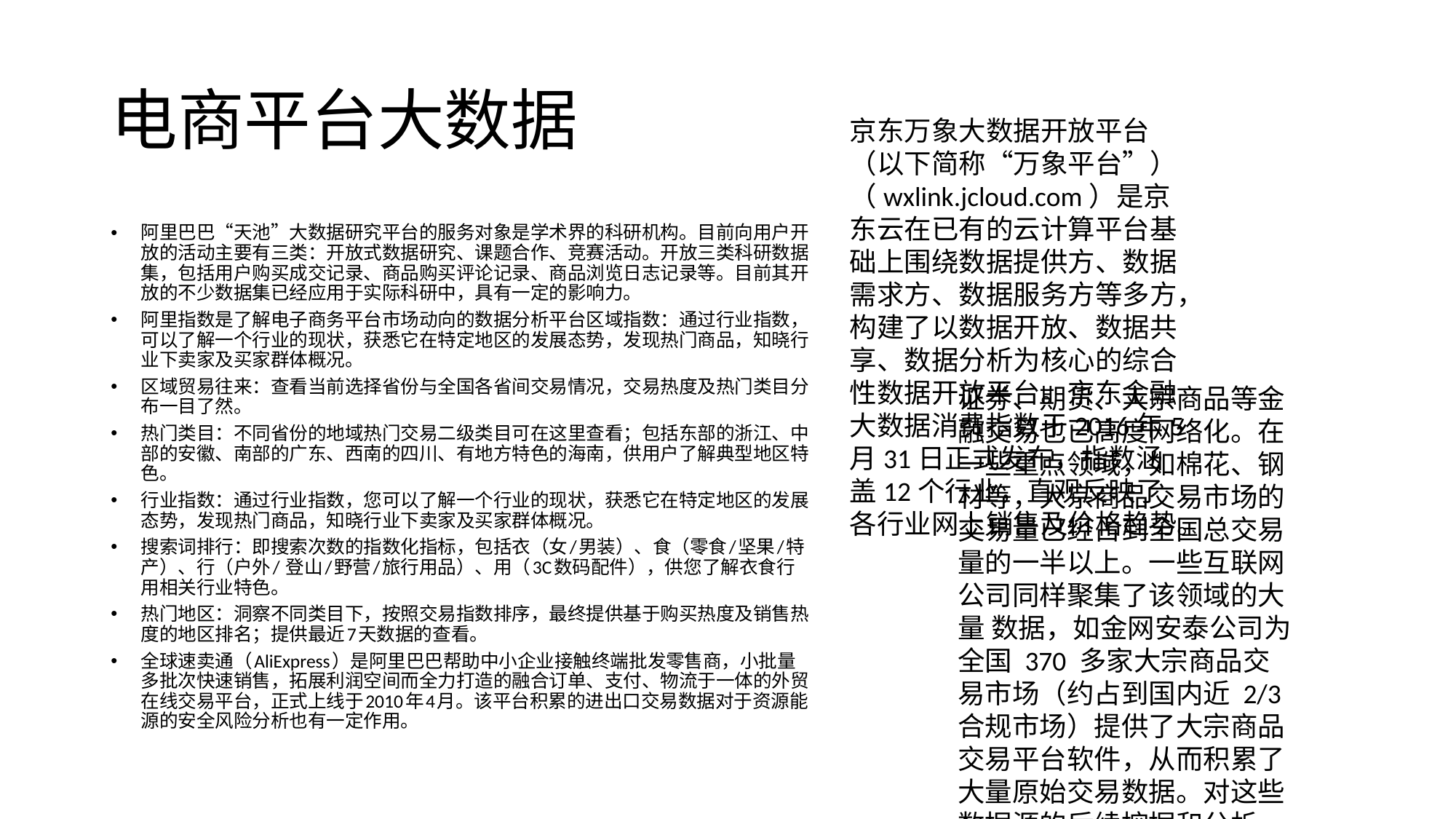

# 电商平台大数据
京东万象大数据开放平台（以下简称“万象平台”）（wxlink.jcloud.com）是京东云在已有的云计算平台基础上围绕数据提供方、数据需求方、数据服务方等多方，构建了以数据开放、数据共享、数据分析为核心的综合性数据开放平台。京东金融大数据消费指数于2016年5月31日正式发布，指数涵盖12个行业，直观反映了各行业网上销售及价格趋势。
阿里巴巴“天池”大数据研究平台的服务对象是学术界的科研机构。目前向用户开放的活动主要有三类：开放式数据研究、课题合作、竞赛活动。开放三类科研数据集，包括用户购买成交记录、商品购买评论记录、商品浏览日志记录等。目前其开放的不少数据集已经应用于实际科研中，具有一定的影响力。
阿里指数是了解电子商务平台市场动向的数据分析平台区域指数：通过行业指数，可以了解一个行业的现状，获悉它在特定地区的发展态势，发现热门商品，知晓行业下卖家及买家群体概况。
区域贸易往来：查看当前选择省份与全国各省间交易情况，交易热度及热门类目分布一目了然。
热门类目：不同省份的地域热门交易二级类目可在这里查看；包括东部的浙江、中部的安徽、南部的广东、西南的四川、有地方特色的海南，供用户了解典型地区特色。
行业指数：通过行业指数，您可以了解一个行业的现状，获悉它在特定地区的发展态势，发现热门商品，知晓行业下卖家及买家群体概况。
搜索词排行：即搜索次数的指数化指标，包括衣（女/男装）、食（零食/坚果/特产）、行（户外/ 登山/野营/旅行用品）、用（3C数码配件），供您了解衣食行用相关行业特色。
热门地区：洞察不同类目下，按照交易指数排序，最终提供基于购买热度及销售热度的地区排名；提供最近7天数据的查看。
全球速卖通（AliExpress）是阿里巴巴帮助中小企业接触终端批发零售商，小批量多批次快速销售，拓展利润空间而全力打造的融合订单、支付、物流于一体的外贸在线交易平台，正式上线于2010年4月。该平台积累的进出口交易数据对于资源能源的安全风险分析也有一定作用。
证券、期货、大宗商品等金融交易也已高度网络化。在一些重点领域，如棉花、钢材等，大宗商品交易市场的交易量已经占到全国总交易量的一半以上。一些互联网公司同样聚集了该领域的大量 数据，如金网安泰公司为全国 370 多家大宗商品交易市场（约占到国内近 2/3 合规市场）提供了大宗商品交易平台软件，从而积累了大量原始交易数据。对这些 数据源的后续挖掘和分析，对于宏观经济监测预测也具有重要意义。